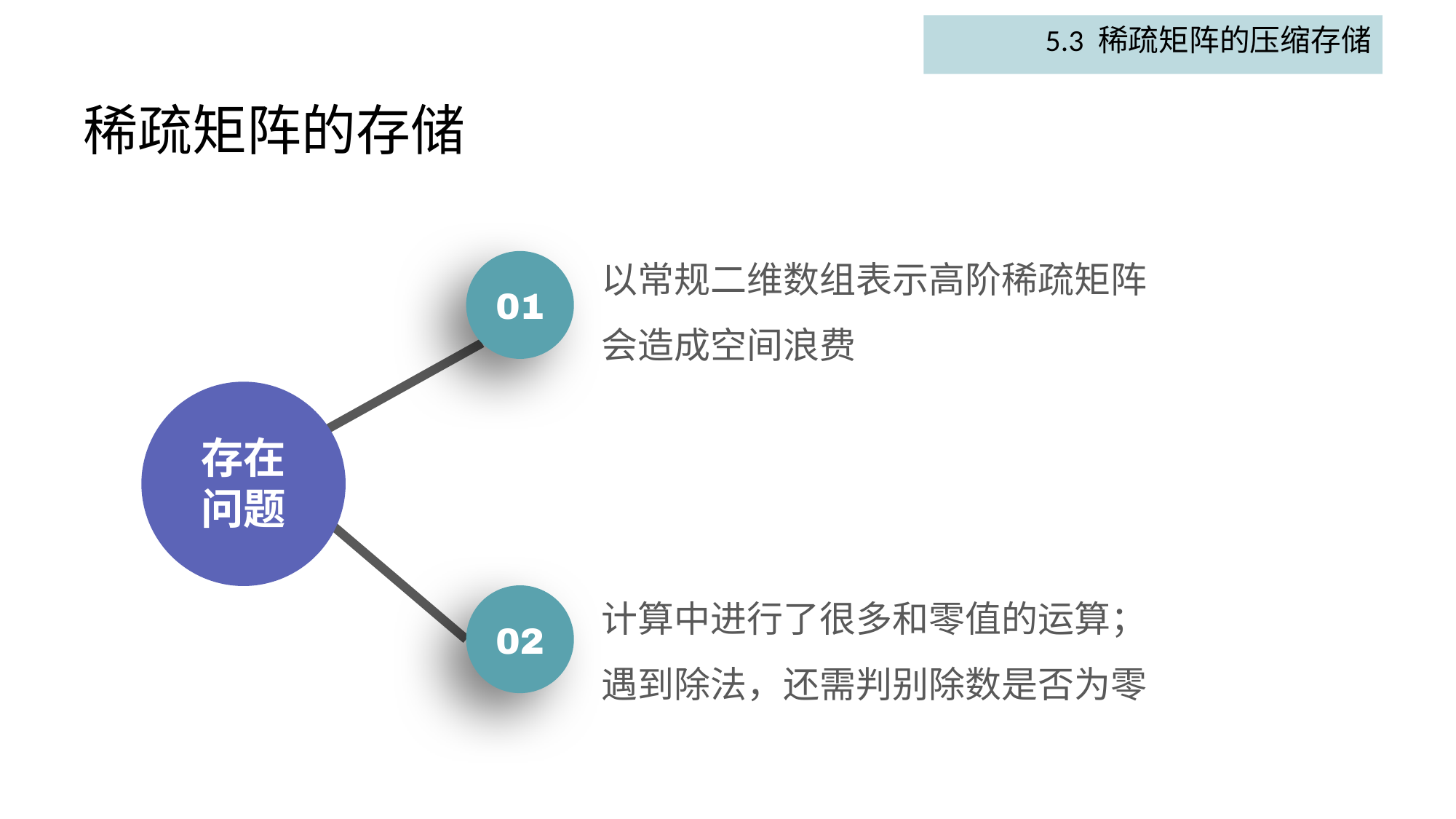

5.3 稀疏矩阵的压缩存储
# 稀疏矩阵的存储
以常规二维数组表示高阶稀疏矩阵会造成空间浪费
01

存在
问题
计算中进行了很多和零值的运算；遇到除法，还需判别除数是否为零
02